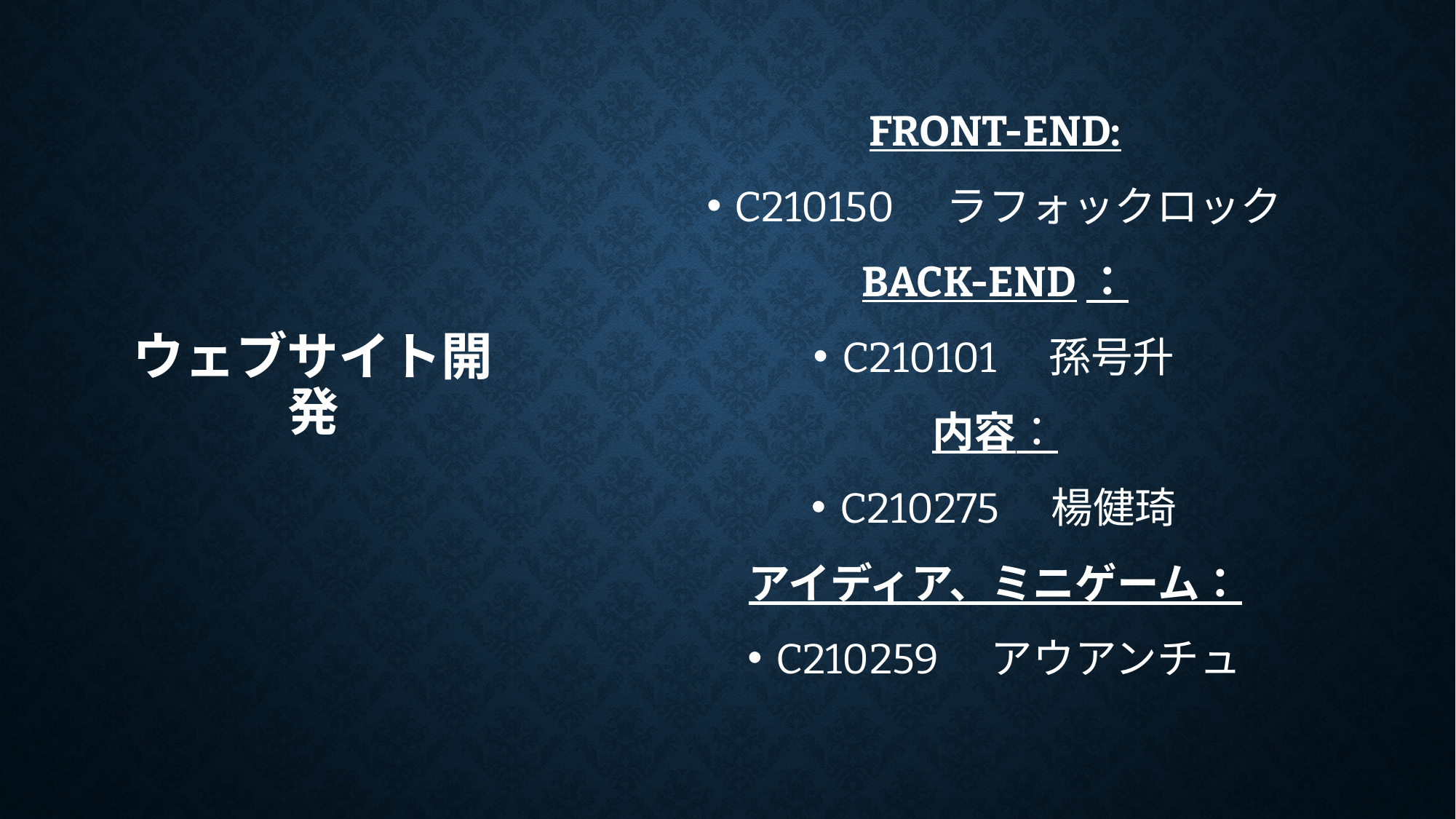

FRONT-END:
C210150　ラフォックロック
BACK-END：
C210101　孫号升
内容：
C210275　楊健琦
アイディア、ミニゲーム：
C210259　アウアンチュ

# ウェブサイト開発